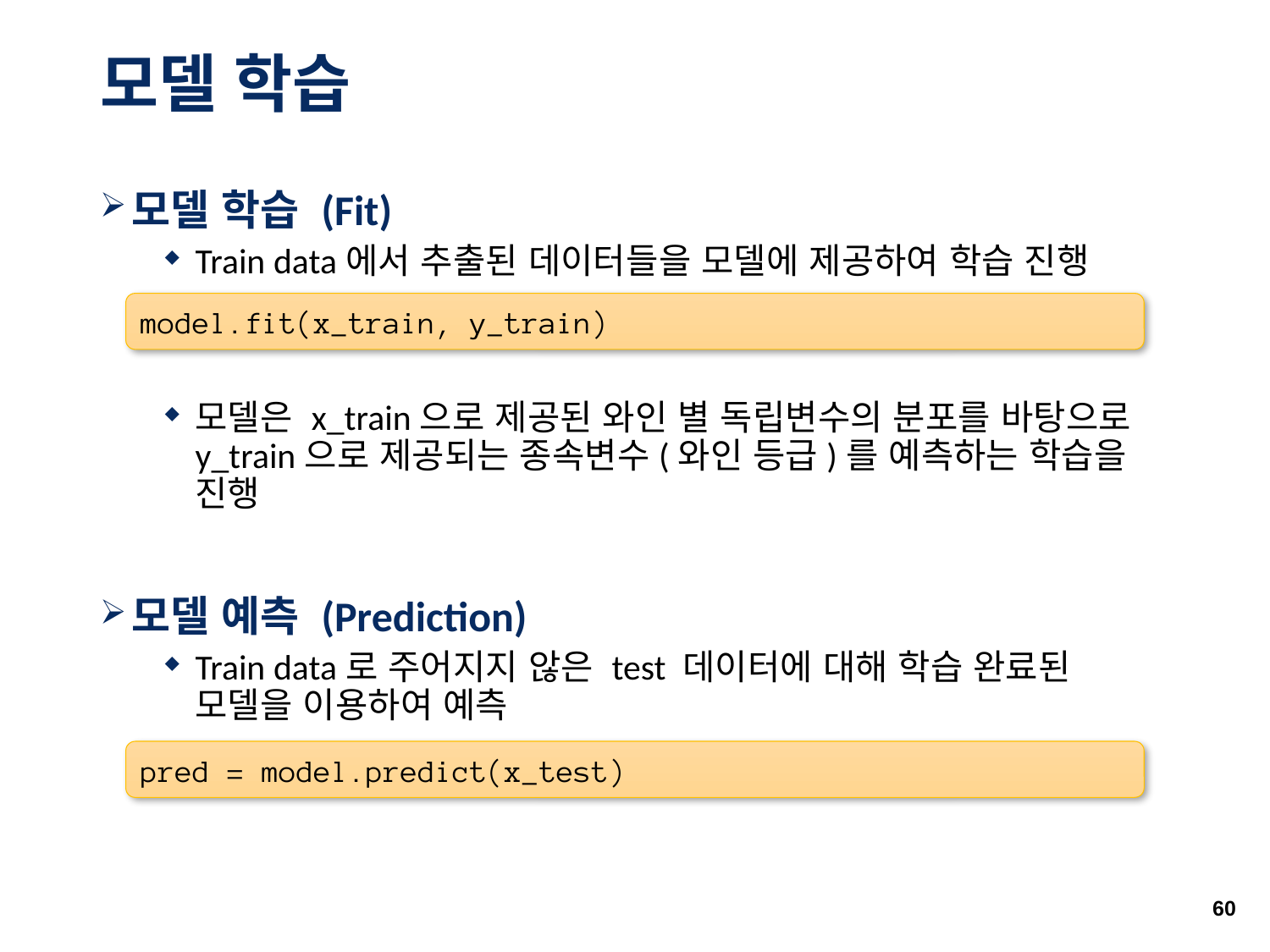

# 모델 학습
모델 학습 (Fit)
Train data에서 추출된 데이터들을 모델에 제공하여 학습 진행

모델은 x_train으로 제공된 와인 별 독립변수의 분포를 바탕으로 y_train으로 제공되는 종속변수(와인 등급)를 예측하는 학습을 진행

모델 예측 (Prediction)
Train data로 주어지지 않은 test 데이터에 대해 학습 완료된 모델을 이용하여 예측

model.fit(x_train, y_train)
pred = model.predict(x_test)
60